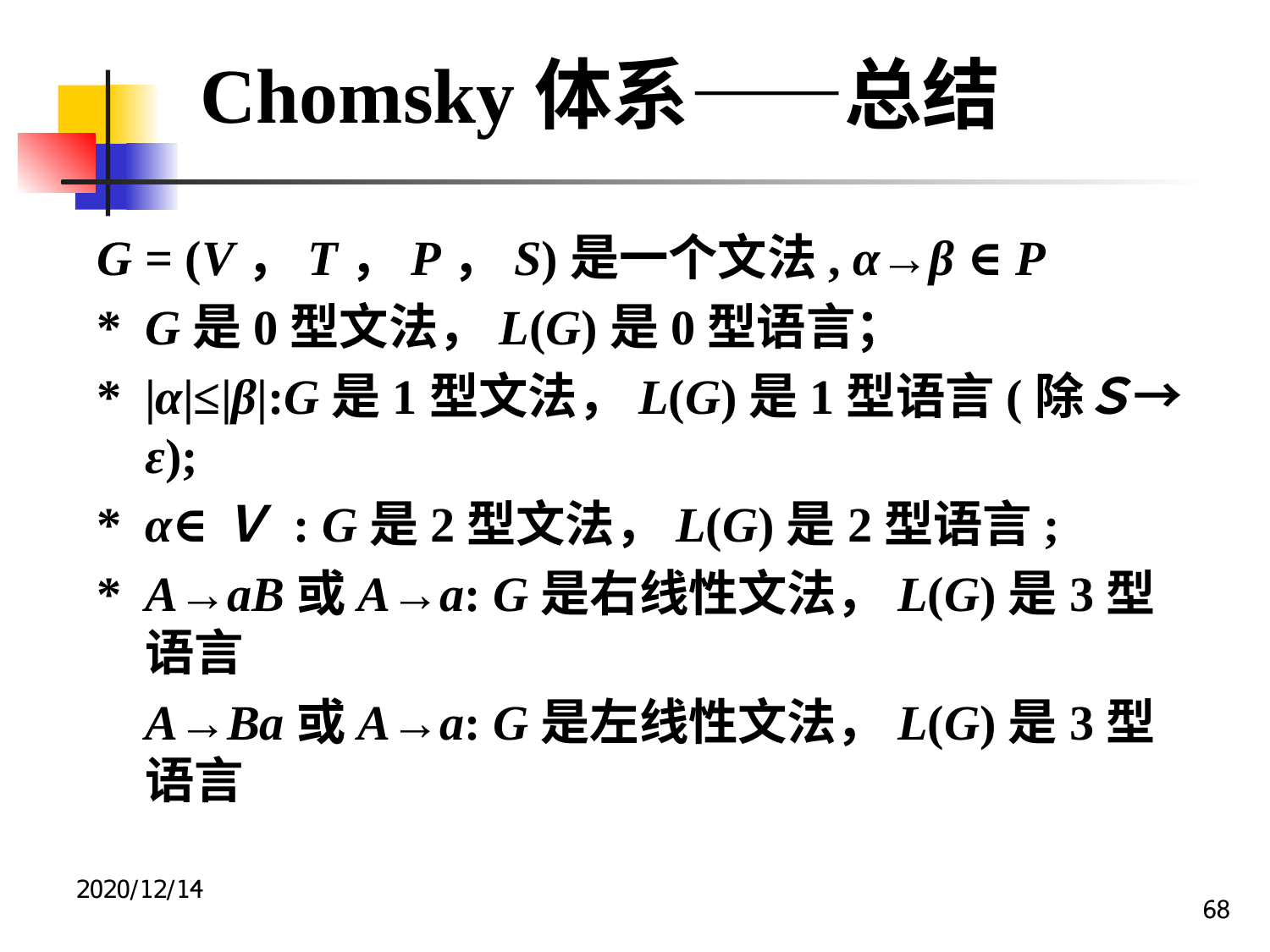

Chomsky体系——总结
G = (V，T，P，S)是一个文法, α→β ∈ P
*	G是0型文法，L(G)是0型语言；
*	|α|≤|β|:G是1型文法，L(G)是1型语言(除Ｓ→ε);
*	α∈Ｖ : G是2型文法，L(G)是2型语言;
*	A→aB或A→a: G是右线性文法，L(G)是3型语言
	A→Ba或A→a: G是左线性文法，L(G)是3型语言
68
2020/12/14